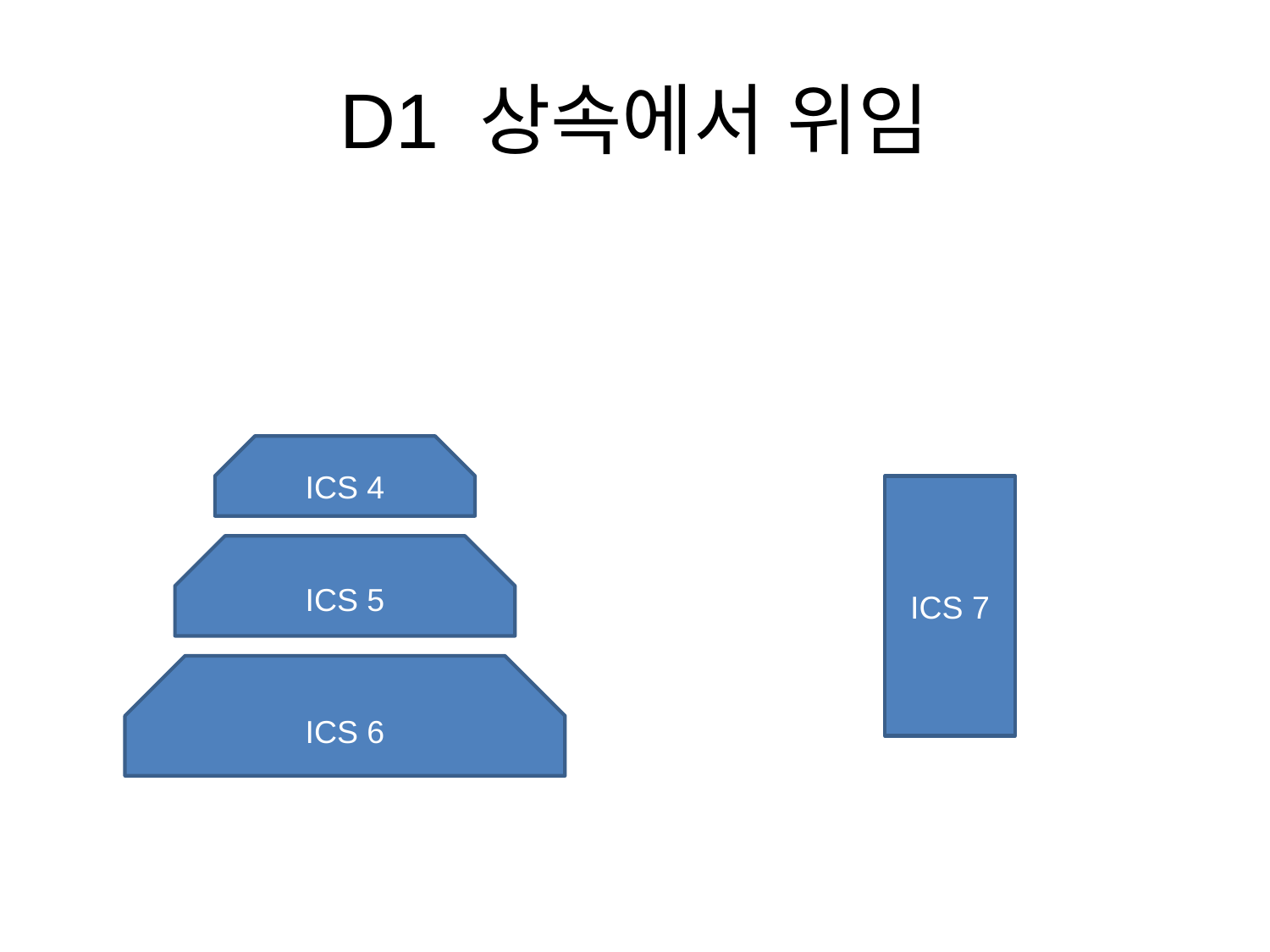

# D1 상속에서 위임

ICS 4
ICS 7
ICS 5
ICS 6